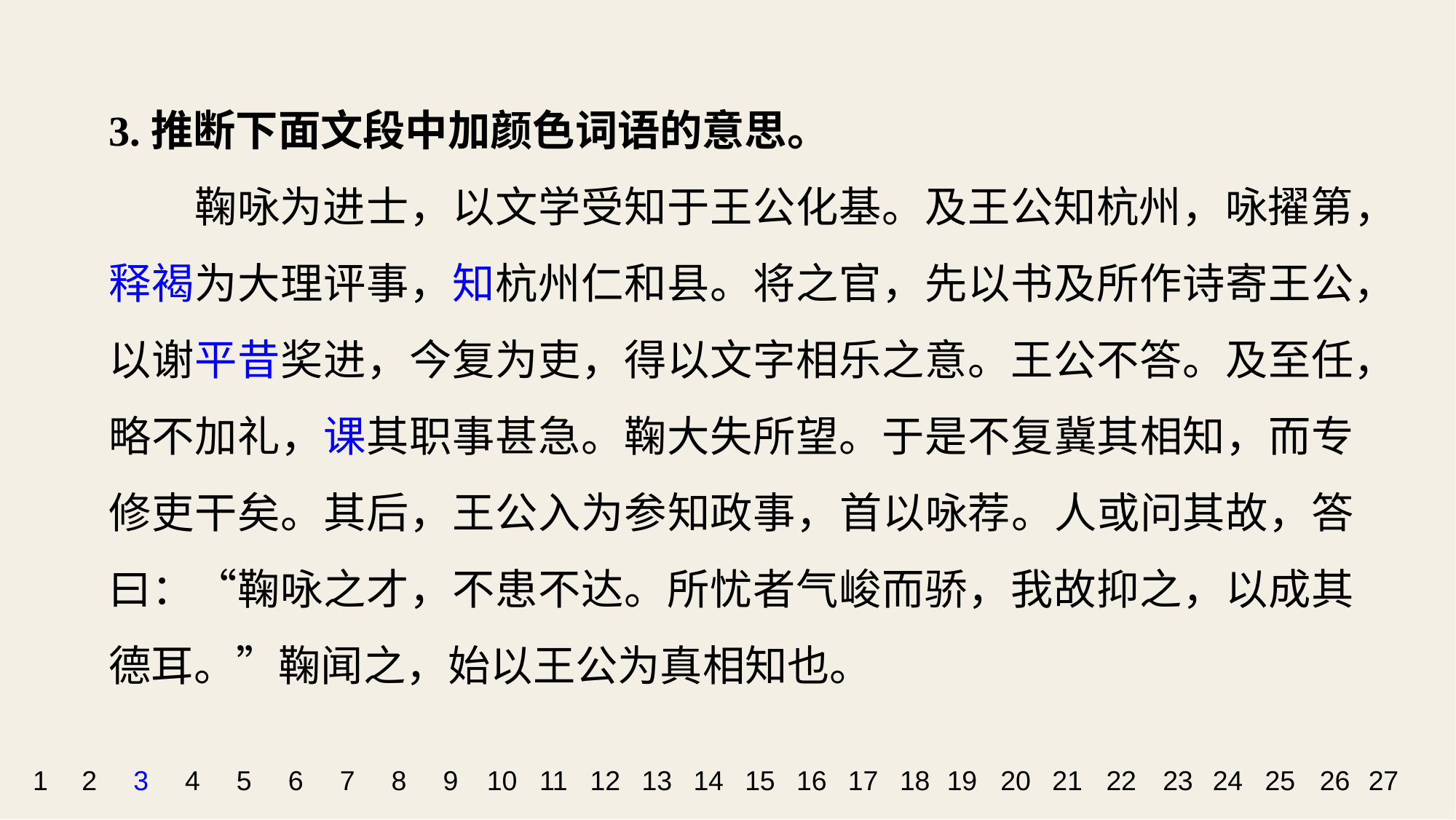

3.推断下面文段中加颜色词语的意思。
鞠咏为进士，以文学受知于王公化基。及王公知杭州，咏擢第，释褐为大理评事，知杭州仁和县。将之官，先以书及所作诗寄王公，以谢平昔奖进，今复为吏，得以文字相乐之意。王公不答。及至任，略不加礼，课其职事甚急。鞠大失所望。于是不复冀其相知，而专修吏干矣。其后，王公入为参知政事，首以咏荐。人或问其故，答曰：“鞠咏之才，不患不达。所忧者气峻而骄，我故抑之，以成其德耳。”鞠闻之，始以王公为真相知也。
1
2
3
4
5
6
7
8
9
10
11
12
13
14
15
16
17
18
19
20
21
22
23
24
25
26
27